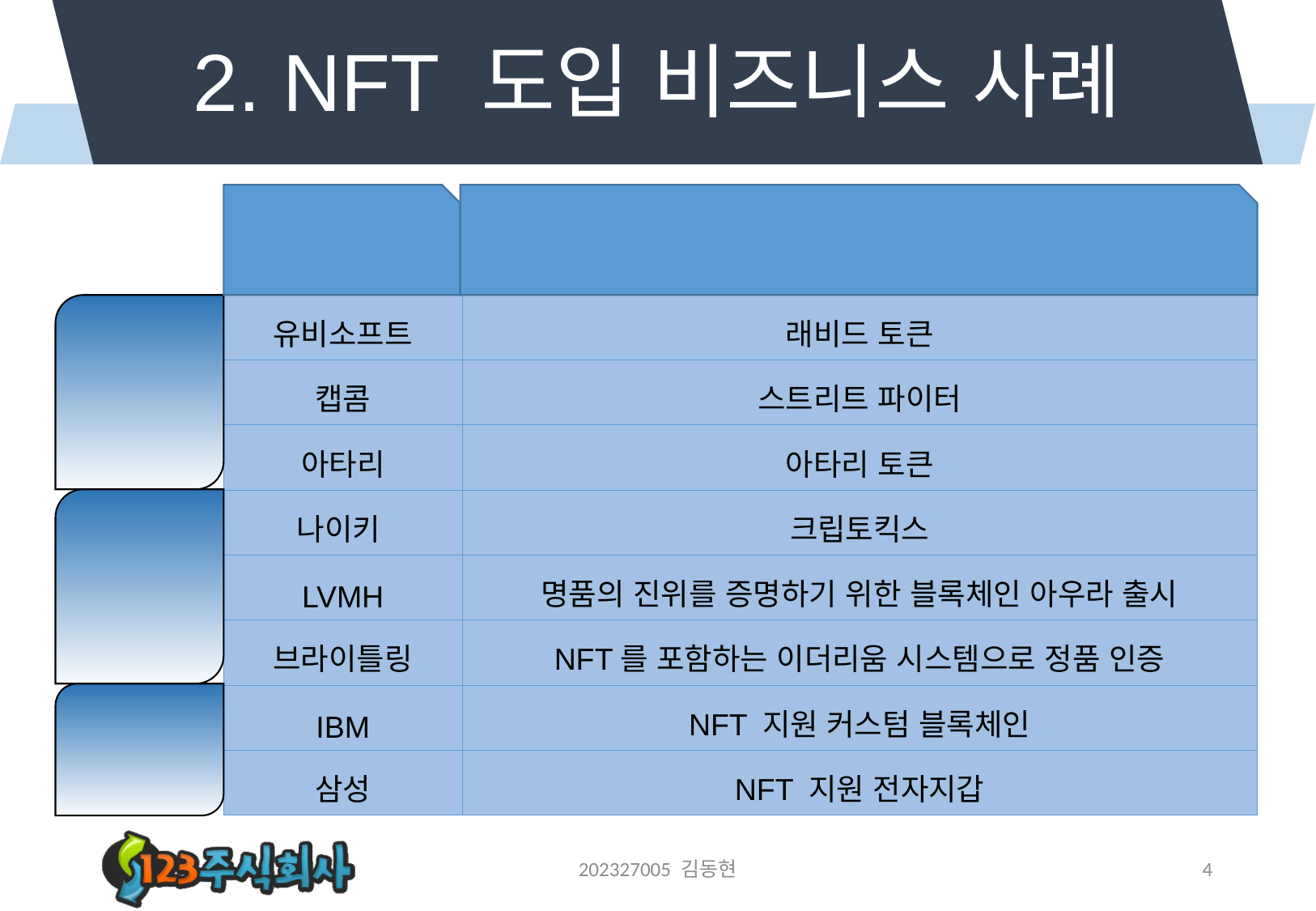

# 2. NFT 도입 비즈니스 사례

| 유비소프트 | 래비드 토큰 |
| --- | --- |
| 캡콤 | 스트리트 파이터 |
| 아타리 | 아타리 토큰 |
| 나이키 | 크립토킥스 |
| LVMH | 명품의 진위를 증명하기 위한 블록체인 아우라 출시 |
| 브라이틀링 | NFT를 포함하는 이더리움 시스템으로 정품 인증 |
| IBM | NFT 지원 커스텀 블록체인 |
| 삼성 | NFT 지원 전자지갑 |

202327005 김동현
4